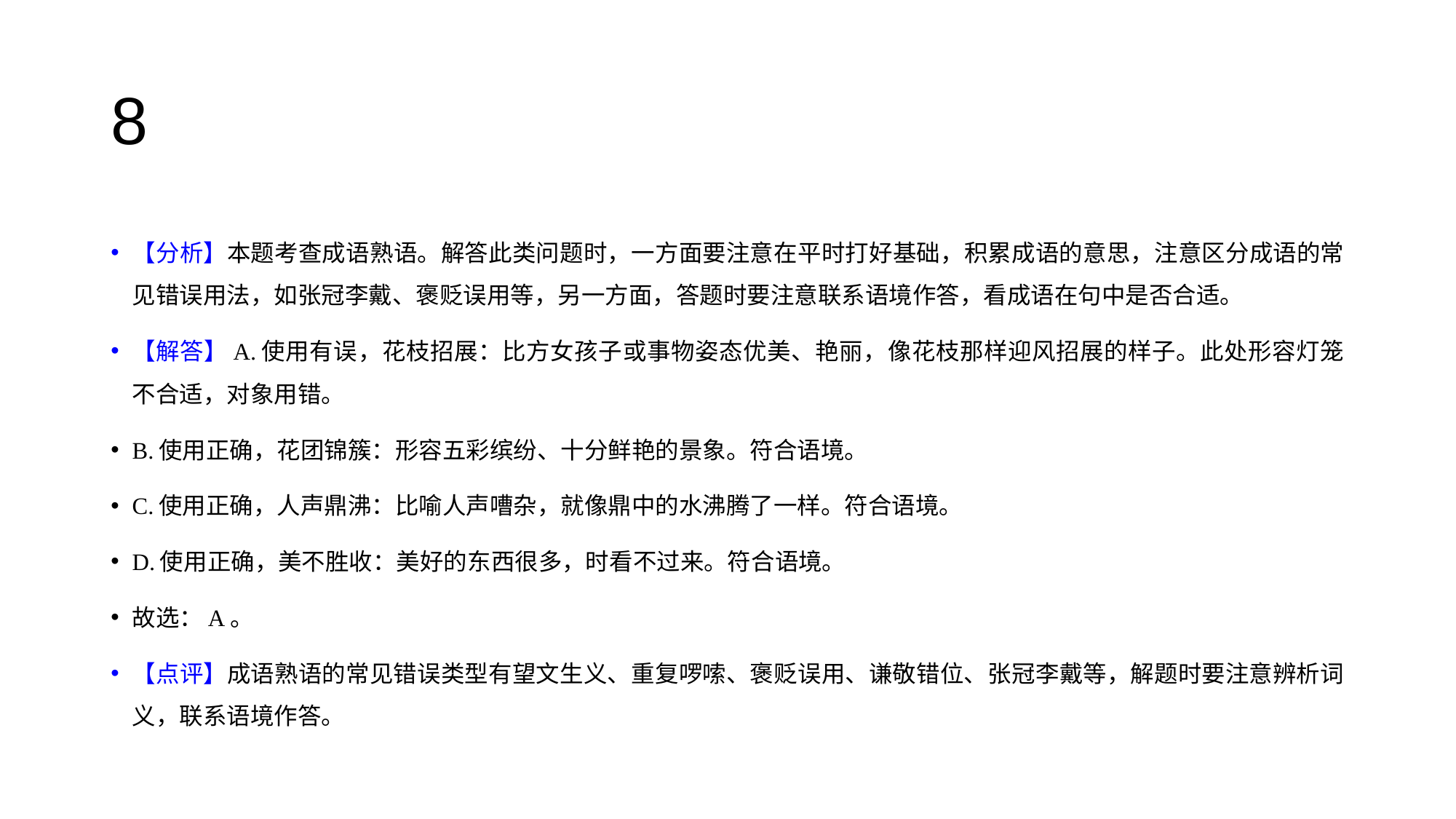

# 8
【分析】本题考查成语熟语。解答此类问题时，一方面要注意在平时打好基础，积累成语的意思，注意区分成语的常见错误用法，如张冠李戴、褒贬误用等，另一方面，答题时要注意联系语境作答，看成语在句中是否合适。
【解答】A.使用有误，花枝招展：比方女孩子或事物姿态优美、艳丽，像花枝那样迎风招展的样子。此处形容灯笼不合适，对象用错。
B.使用正确，花团锦簇：形容五彩缤纷、十分鲜艳的景象。符合语境。
C.使用正确，人声鼎沸：比喻人声嘈杂，就像鼎中的水沸腾了一样。符合语境。
D.使用正确，美不胜收：美好的东西很多，时看不过来。符合语境。
故选：A。
【点评】成语熟语的常见错误类型有望文生义、重复啰嗦、褒贬误用、谦敬错位、张冠李戴等，解题时要注意辨析词义，联系语境作答。